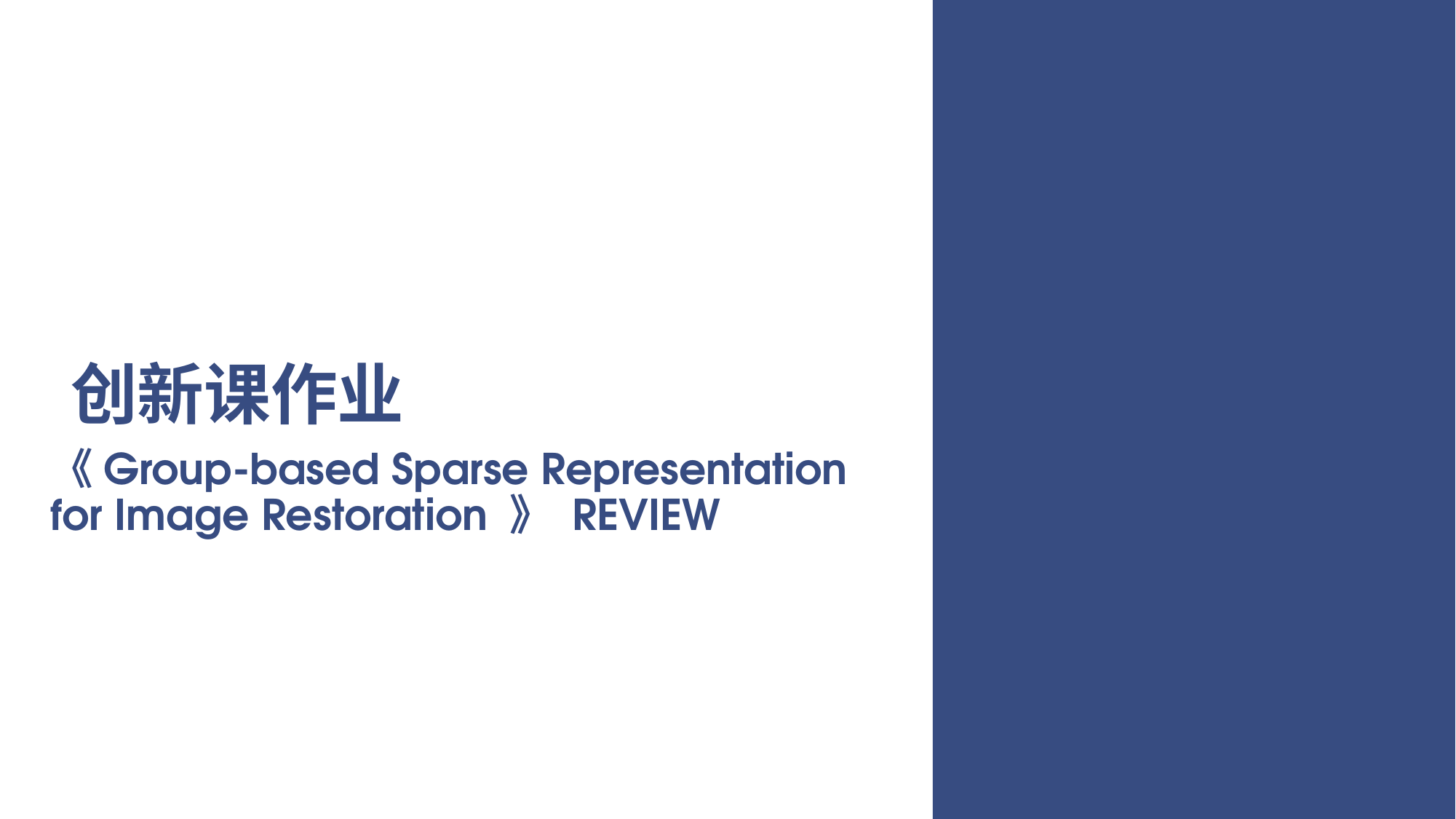

创新课作业
《Group-based Sparse Representation for Image Restoration 》 REVIEW